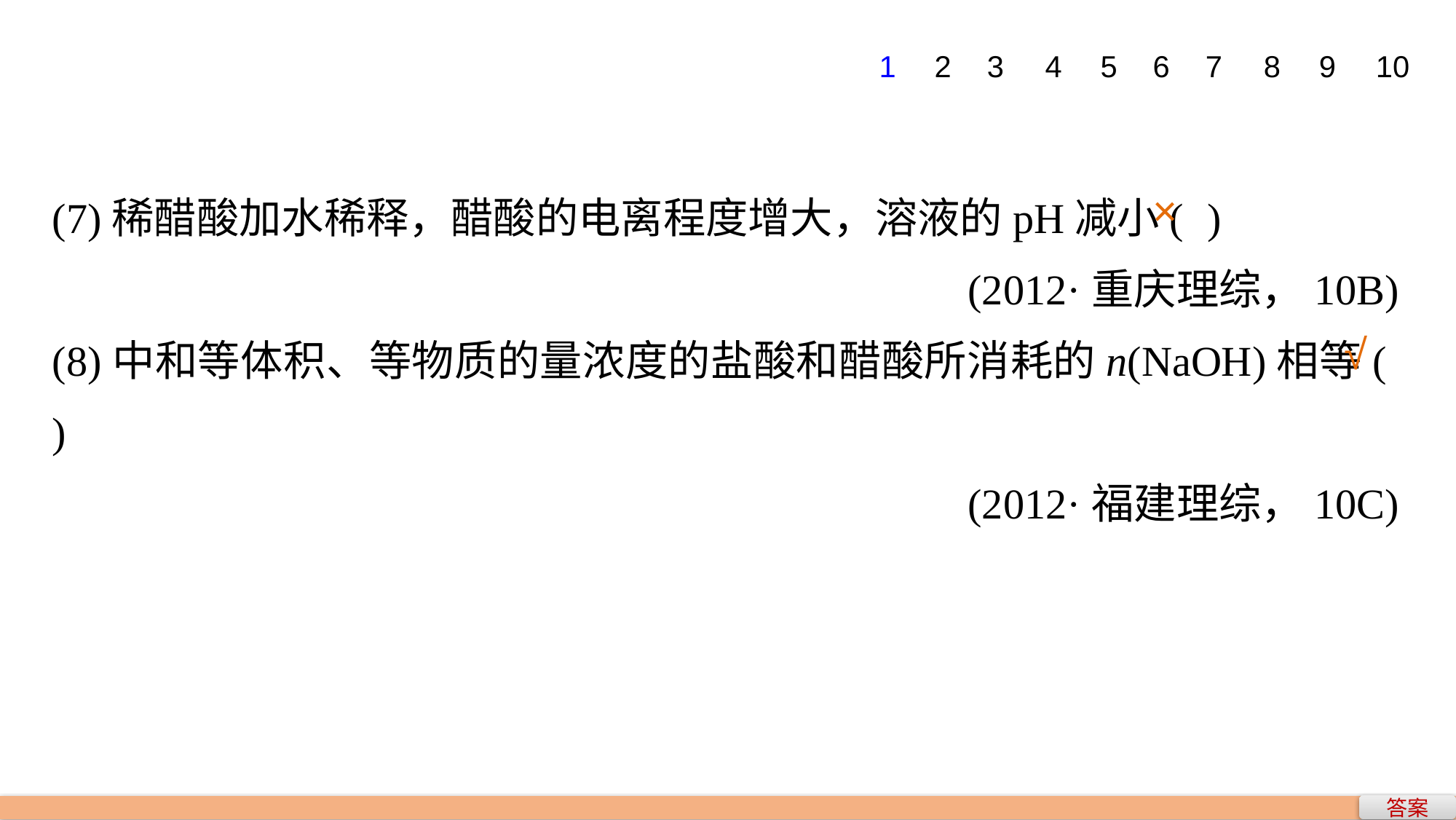

1
2
3
4
5
6
7
8
9
10
(7)稀醋酸加水稀释，醋酸的电离程度增大，溶液的pH减小(  )
(2012·重庆理综，10B)
(8)中和等体积、等物质的量浓度的盐酸和醋酸所消耗的n(NaOH)相等(  )
(2012·福建理综，10C)
×
√
答案